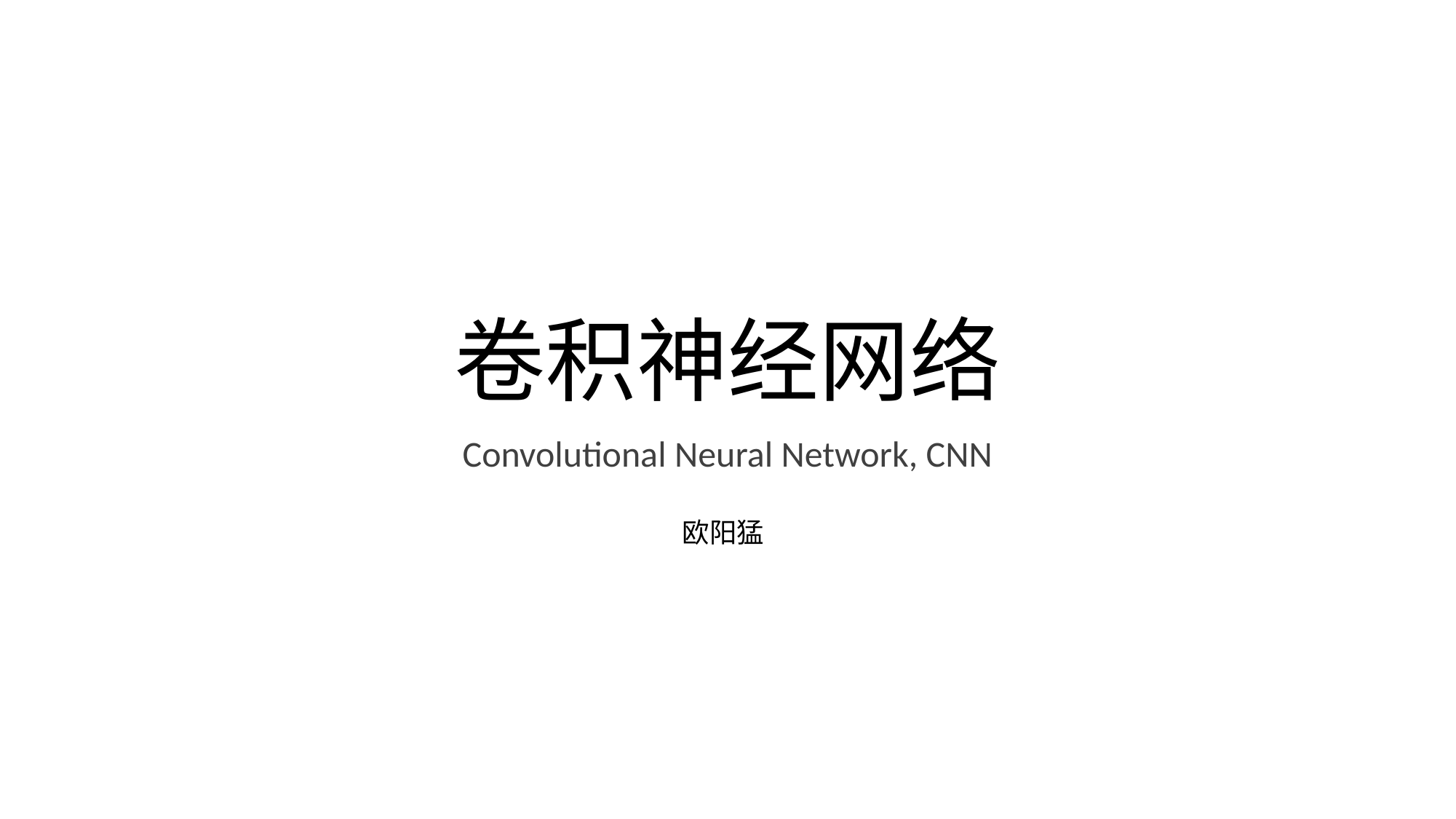

# 卷积神经网络
Convolutional Neural Network, CNN
欧阳猛